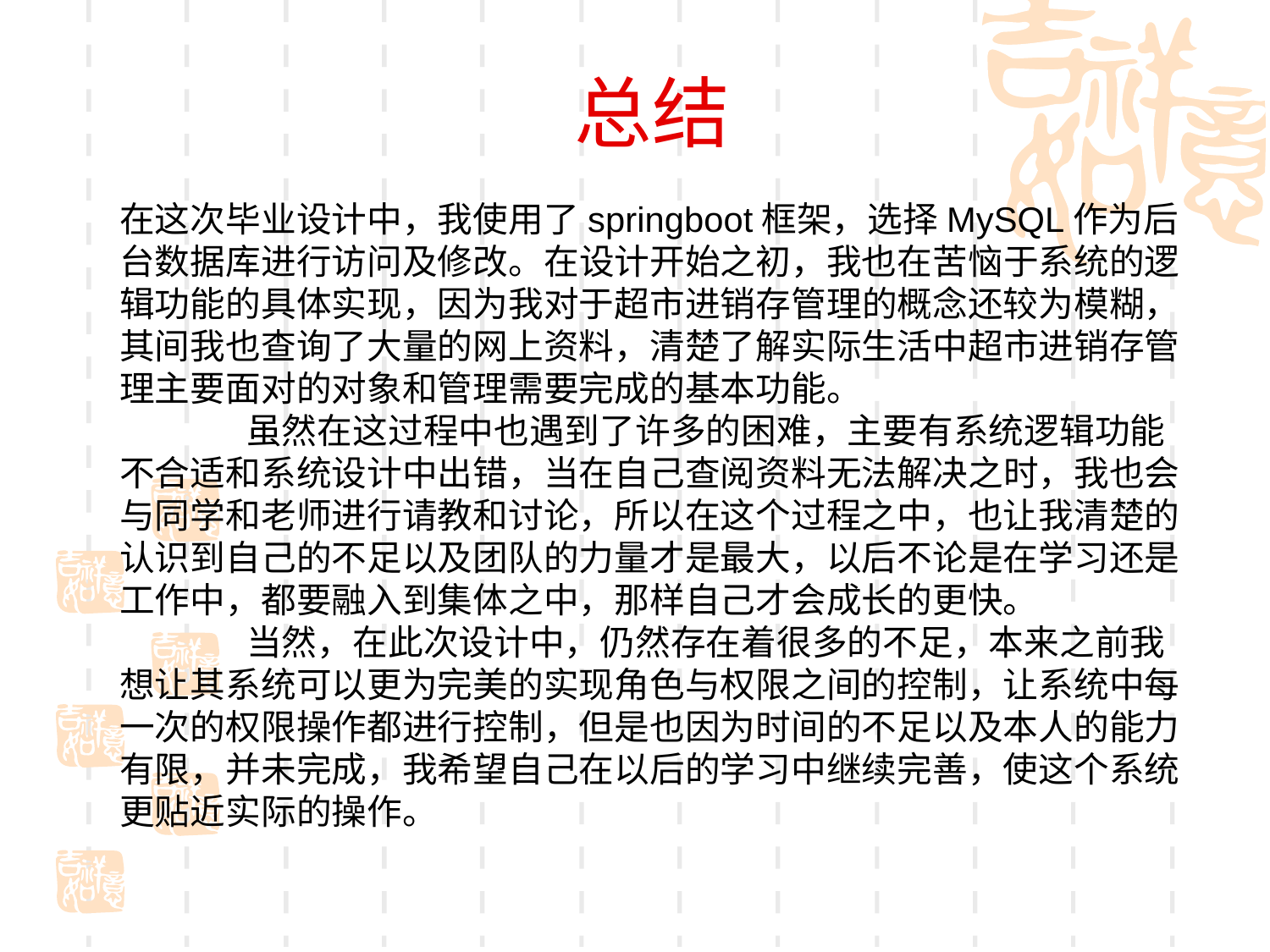

# 总结
在这次毕业设计中，我使用了springboot框架，选择MySQL作为后台数据库进行访问及修改。在设计开始之初，我也在苦恼于系统的逻辑功能的具体实现，因为我对于超市进销存管理的概念还较为模糊，其间我也查询了大量的网上资料，清楚了解实际生活中超市进销存管理主要面对的对象和管理需要完成的基本功能。
	虽然在这过程中也遇到了许多的困难，主要有系统逻辑功能不合适和系统设计中出错，当在自己查阅资料无法解决之时，我也会与同学和老师进行请教和讨论，所以在这个过程之中，也让我清楚的认识到自己的不足以及团队的力量才是最大，以后不论是在学习还是工作中，都要融入到集体之中，那样自己才会成长的更快。
	当然，在此次设计中，仍然存在着很多的不足，本来之前我想让其系统可以更为完美的实现角色与权限之间的控制，让系统中每一次的权限操作都进行控制，但是也因为时间的不足以及本人的能力有限，并未完成，我希望自己在以后的学习中继续完善，使这个系统更贴近实际的操作。